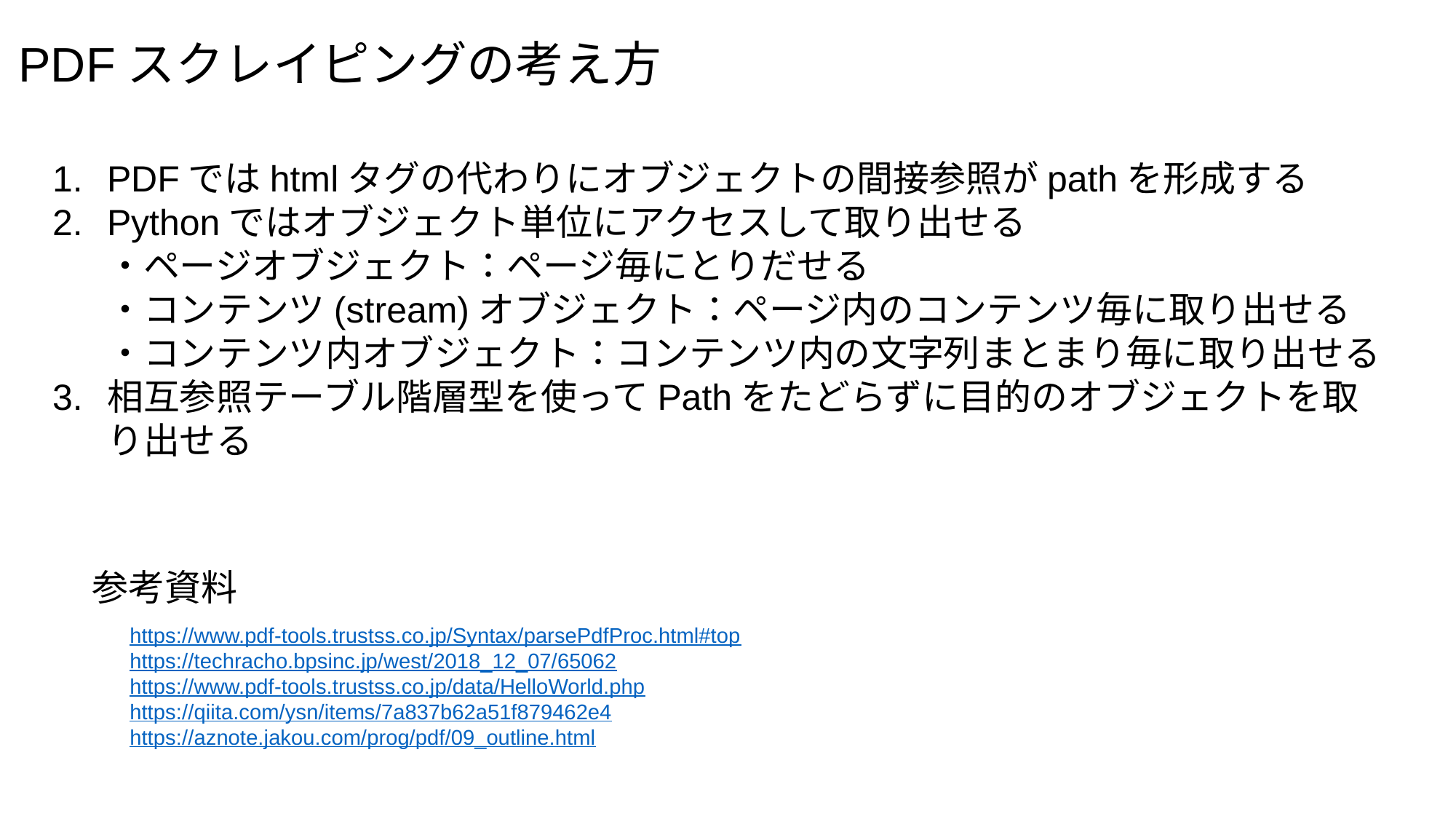

PDFスクレイピングの考え方
PDFではhtmlタグの代わりにオブジェクトの間接参照がpathを形成する
Pythonではオブジェクト単位にアクセスして取り出せる
・ページオブジェクト：ページ毎にとりだせる
・コンテンツ(stream)オブジェクト：ページ内のコンテンツ毎に取り出せる
・コンテンツ内オブジェクト：コンテンツ内の文字列まとまり毎に取り出せる
相互参照テーブル階層型を使ってPathをたどらずに目的のオブジェクトを取り出せる

参考資料
https://www.pdf-tools.trustss.co.jp/Syntax/parsePdfProc.html#top
https://techracho.bpsinc.jp/west/2018_12_07/65062
https://www.pdf-tools.trustss.co.jp/data/HelloWorld.php
https://qiita.com/ysn/items/7a837b62a51f879462e4
https://aznote.jakou.com/prog/pdf/09_outline.html